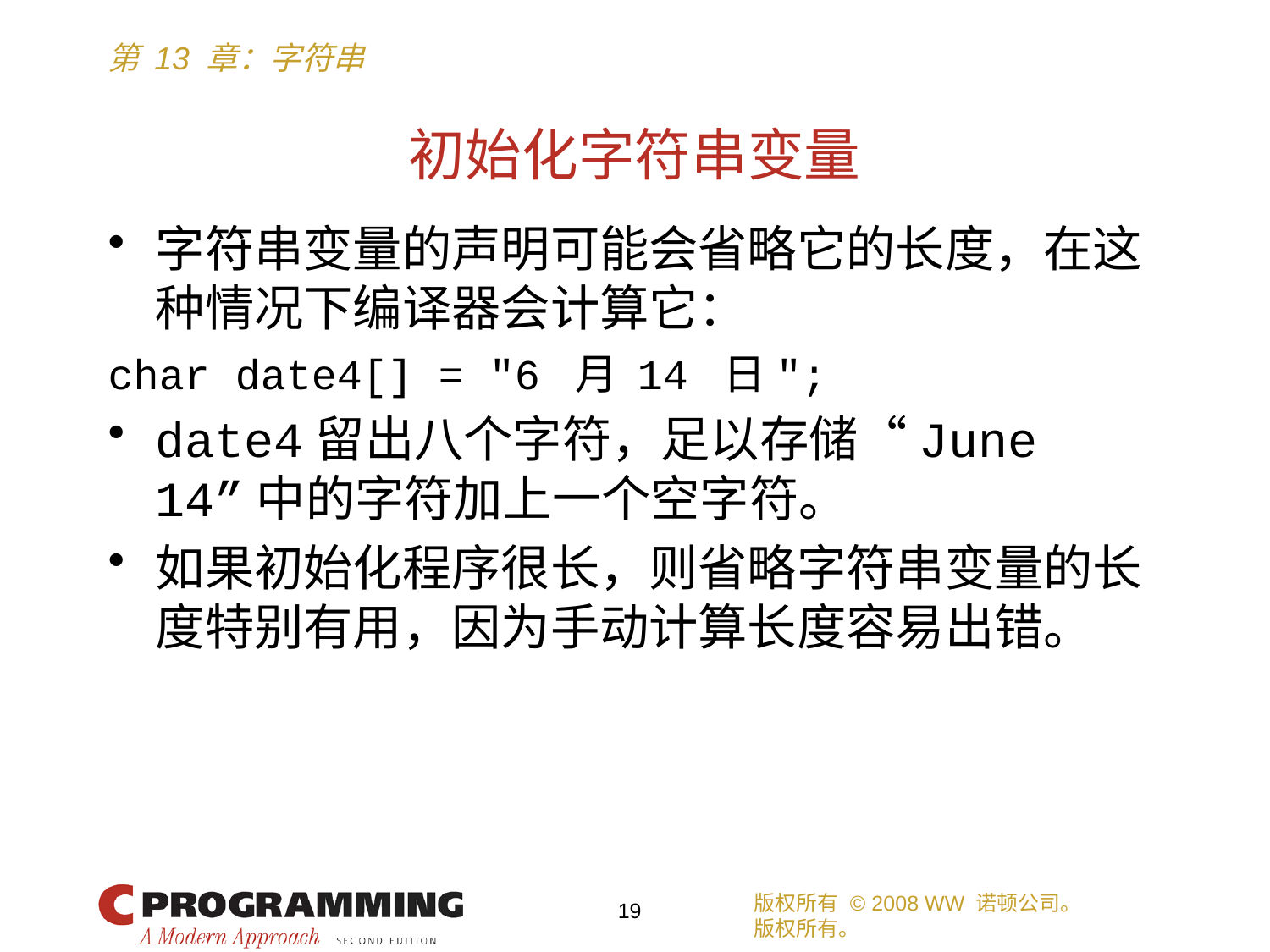

# 初始化字符串变量
字符串变量的声明可能会省略它的长度，在这种情况下编译器会计算它：
char date4[] = "6 月 14 日";
date4留出八个字符，足以存储“June 14”中的字符加上一个空字符。
如果初始化程序很长，则省略字符串变量的长度特别有用，因为手动计算长度容易出错。
版权所有 © 2008 WW 诺顿公司。
版权所有。
19